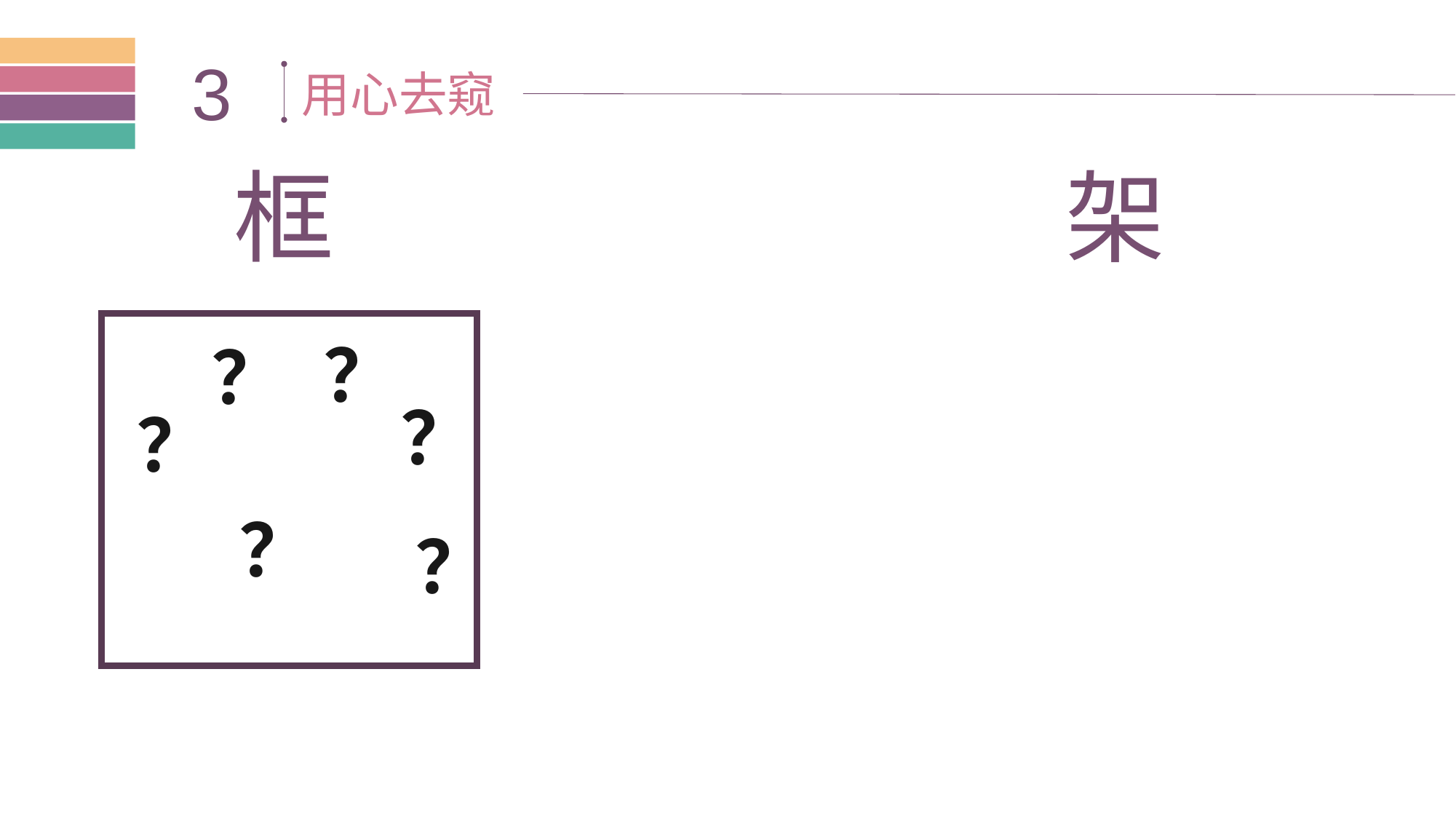

3
用心去窥
框
架

？
？
？
？
？
？